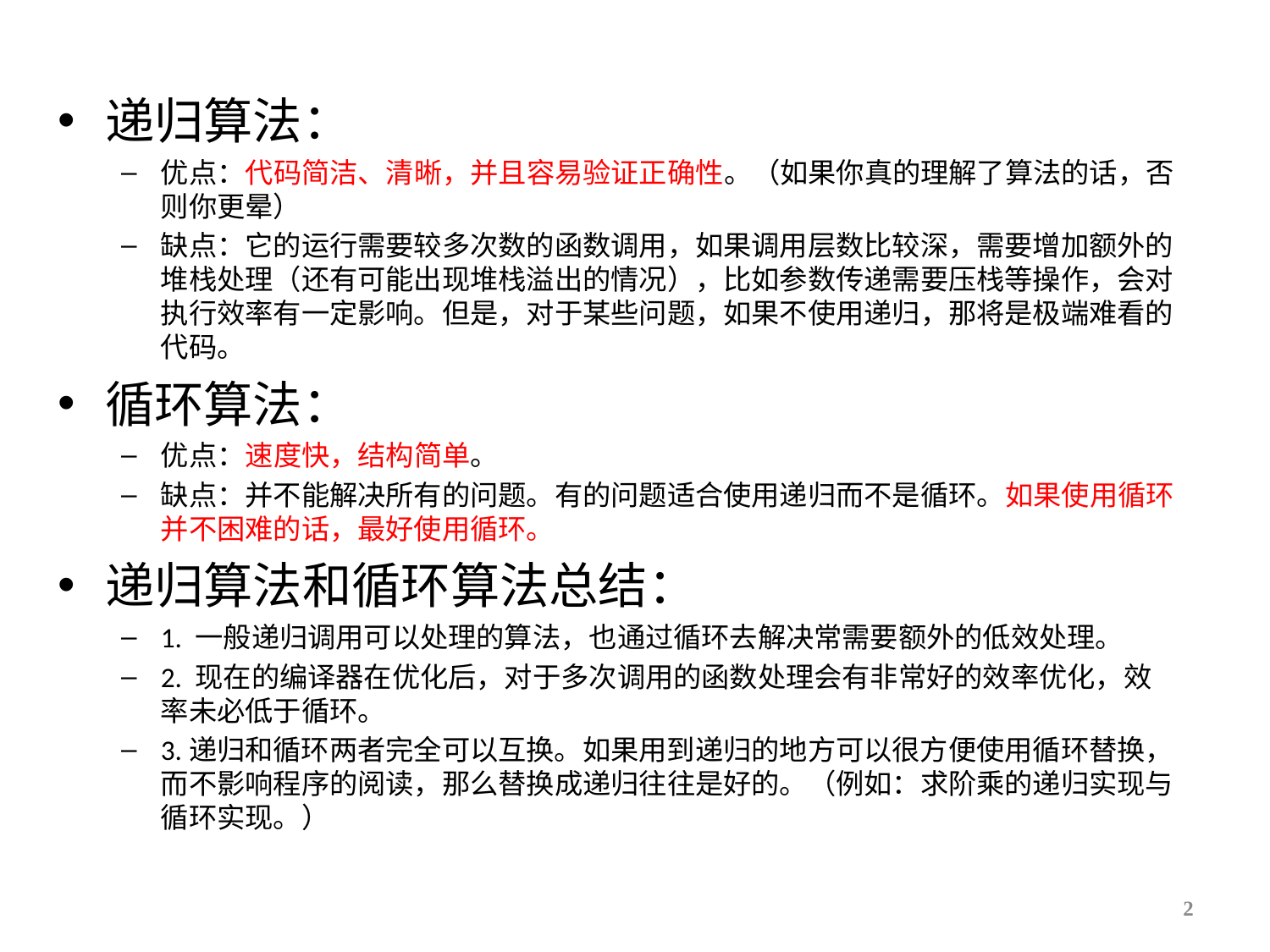

递归算法：
优点：代码简洁、清晰，并且容易验证正确性。（如果你真的理解了算法的话，否则你更晕）
缺点：它的运行需要较多次数的函数调用，如果调用层数比较深，需要增加额外的堆栈处理（还有可能出现堆栈溢出的情况），比如参数传递需要压栈等操作，会对执行效率有一定影响。但是，对于某些问题，如果不使用递归，那将是极端难看的代码。
循环算法：
优点：速度快，结构简单。
缺点：并不能解决所有的问题。有的问题适合使用递归而不是循环。如果使用循环并不困难的话，最好使用循环。
递归算法和循环算法总结：
1. 一般递归调用可以处理的算法，也通过循环去解决常需要额外的低效处理。
2. 现在的编译器在优化后，对于多次调用的函数处理会有非常好的效率优化，效率未必低于循环。
3.递归和循环两者完全可以互换。如果用到递归的地方可以很方便使用循环替换，而不影响程序的阅读，那么替换成递归往往是好的。（例如：求阶乘的递归实现与循环实现。）
2